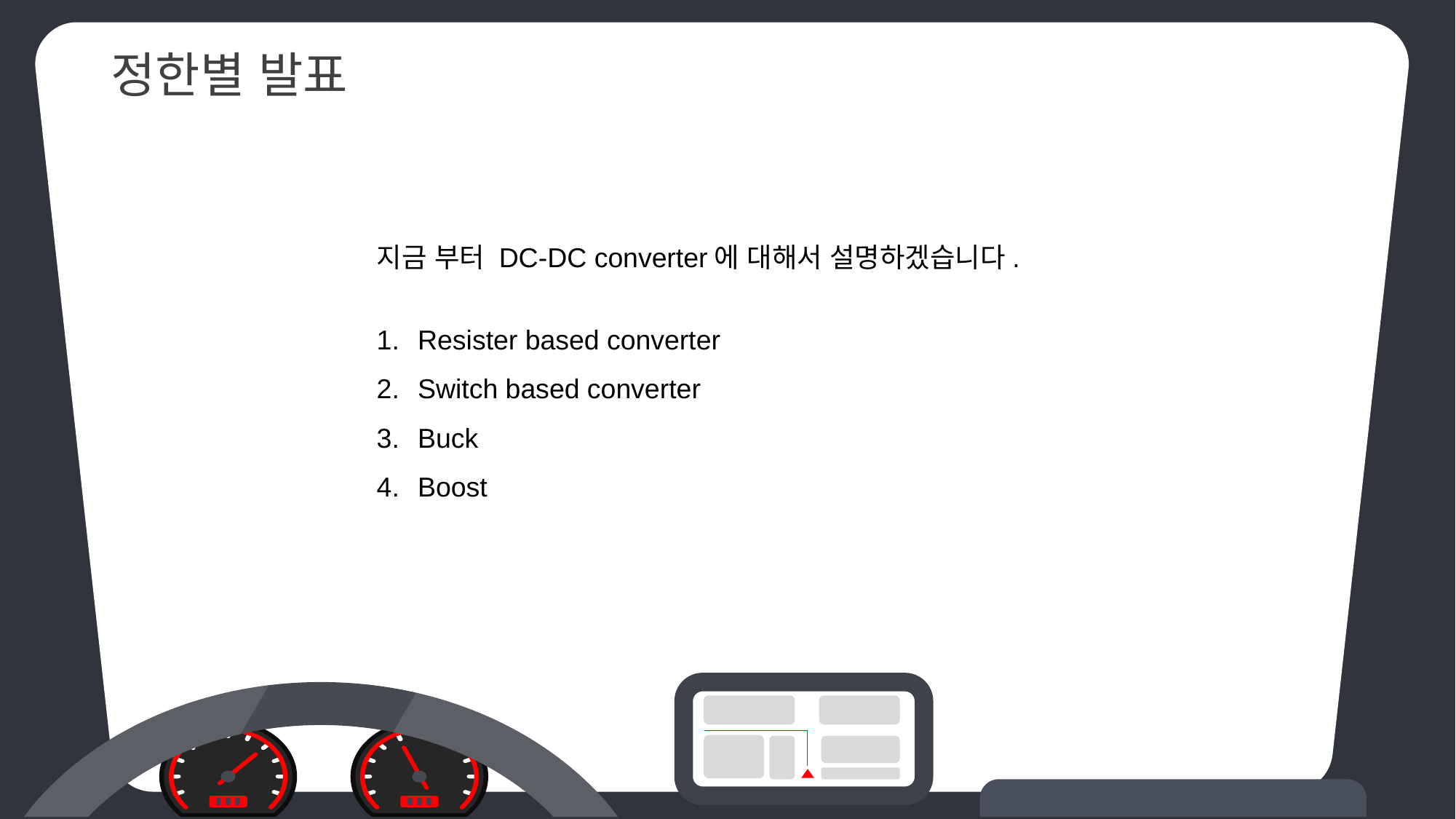

# 정한별 발표
지금 부터 DC-DC converter에 대해서 설명하겠습니다.

Resister based converter
Switch based converter
Buck
Boost